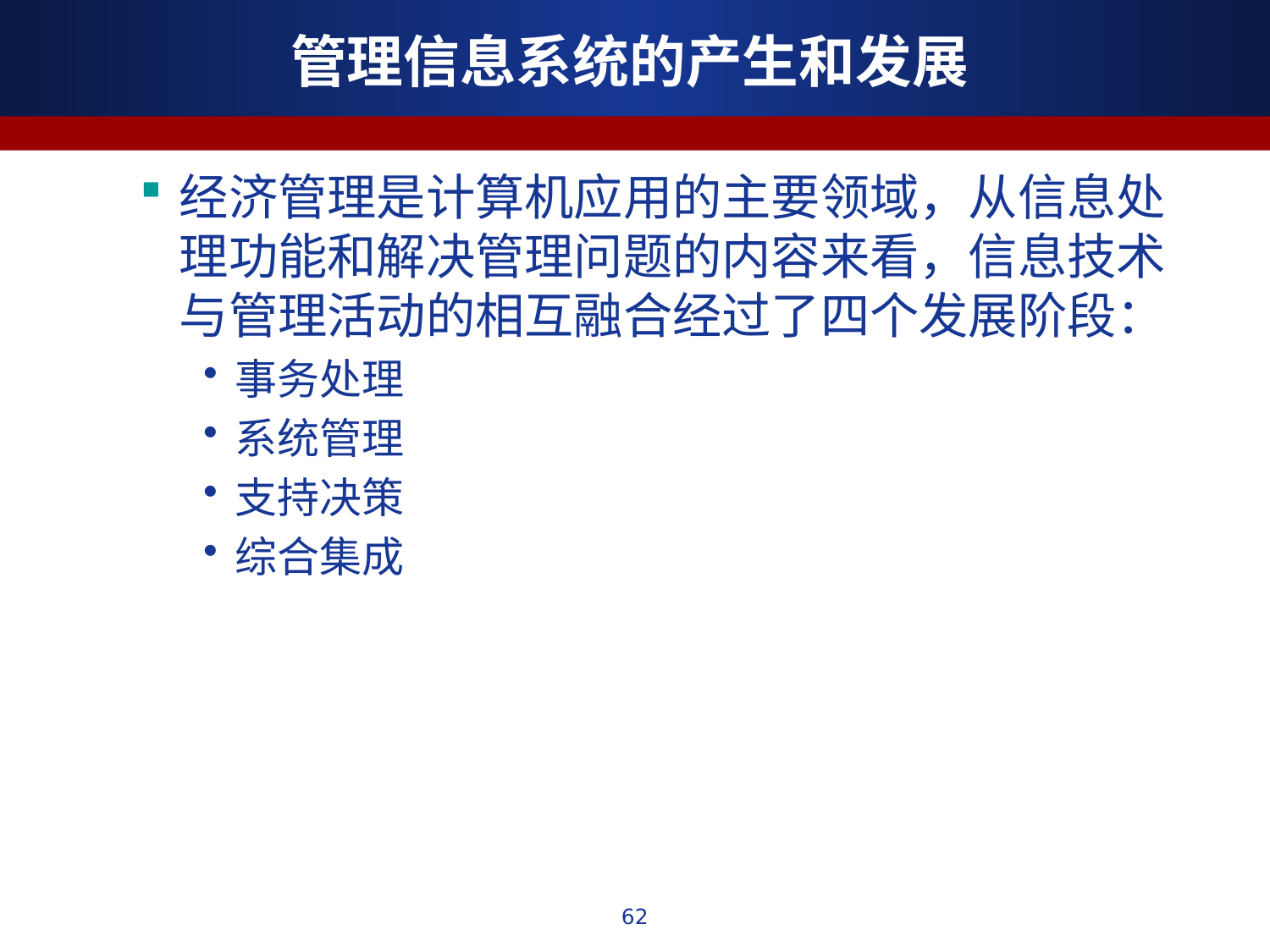

# 管理信息系统的产生和发展
经济管理是计算机应用的主要领域，从信息处理功能和解决管理问题的内容来看，信息技术与管理活动的相互融合经过了四个发展阶段：
事务处理
系统管理
支持决策
综合集成

62